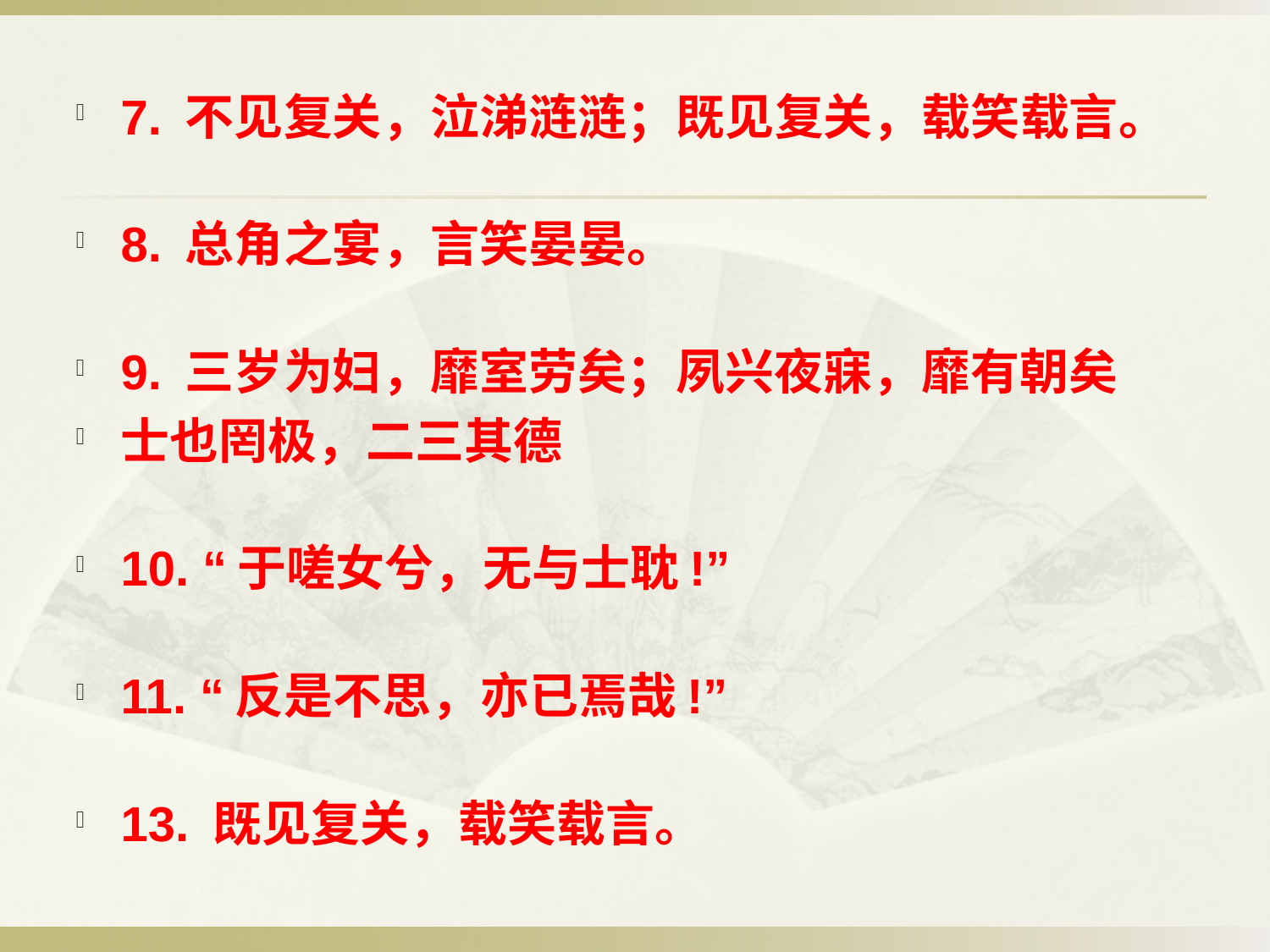

#
7. 不见复关，泣涕涟涟；既见复关，载笑载言。
8. 总角之宴，言笑晏晏。
9. 三岁为妇，靡室劳矣；夙兴夜寐，靡有朝矣
士也罔极，二三其德
10. “于嗟女兮，无与士耽!”
11. “反是不思，亦已焉哉!”
13. 既见复关，载笑载言。